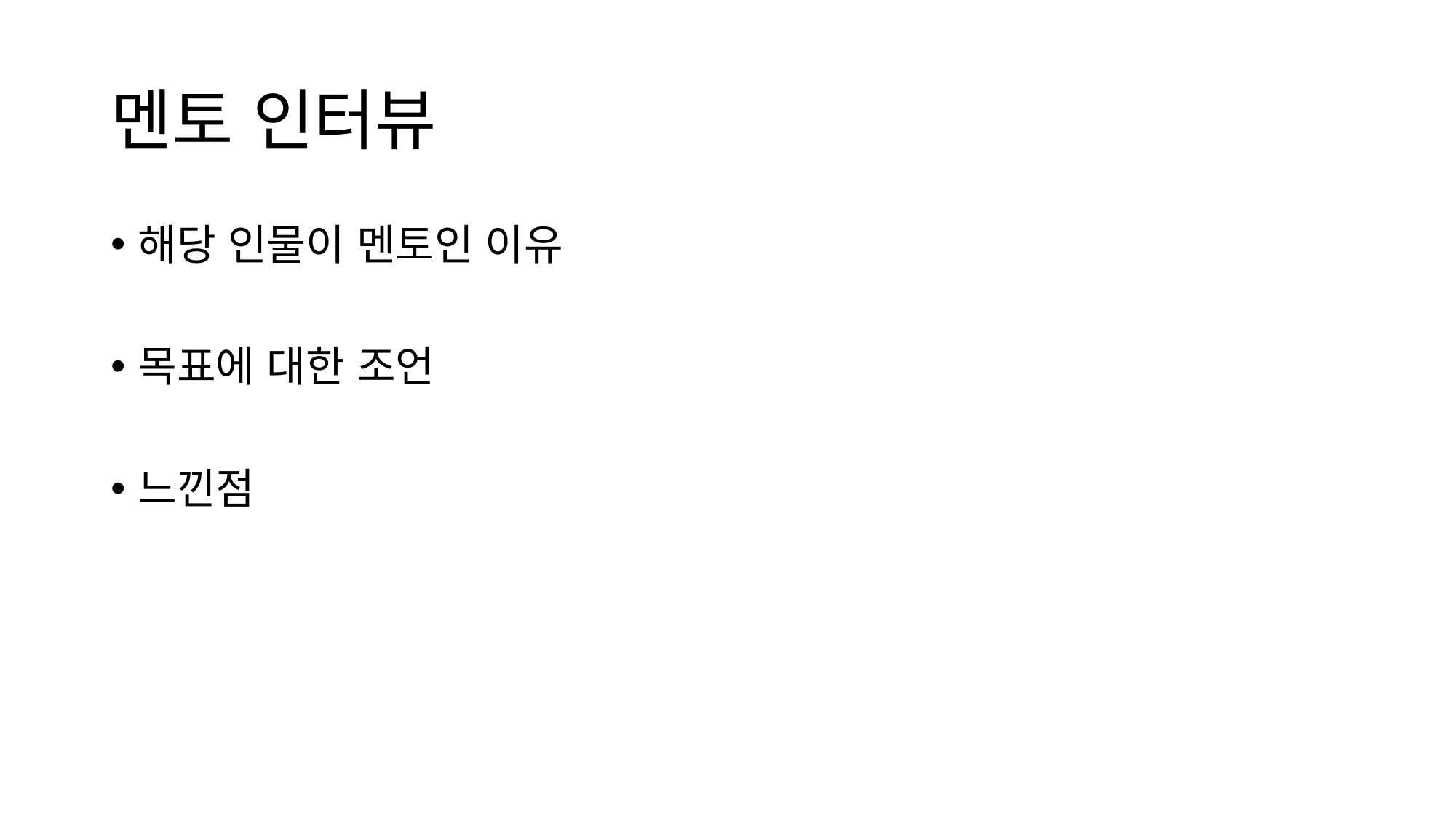

# 멘토 인터뷰
해당 인물이 멘토인 이유

목표에 대한 조언

느낀점